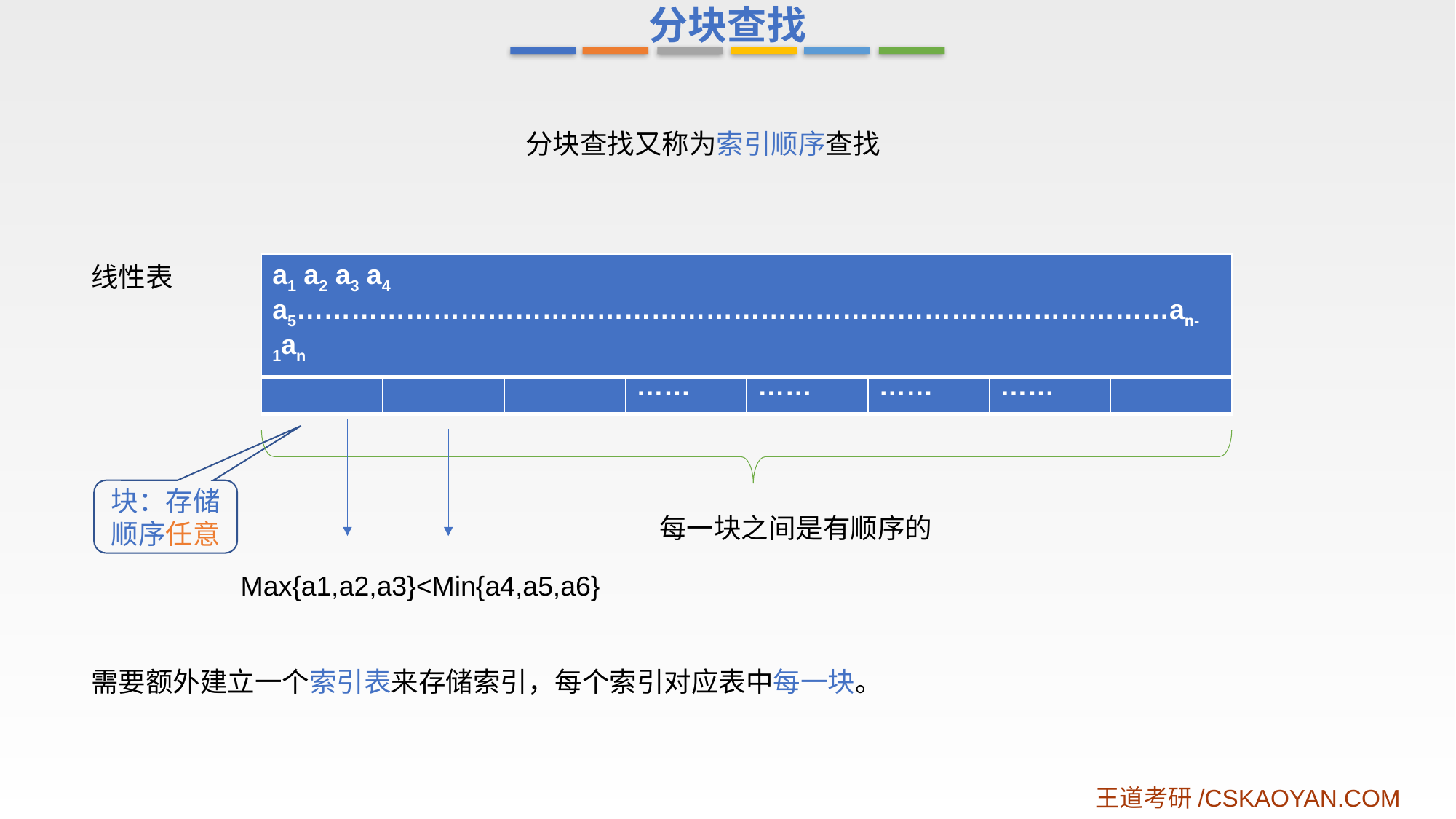

分块查找

分块查找又称为索引顺序查找
线性表
| a1 a2 a3 a4 a5……………………………………………………………………………………an-1an |
| --- |
|  |  |  | …… | …… | …… | …… |  |
| --- | --- | --- | --- | --- | --- | --- | --- |
块：存储顺序任意
每一块之间是有顺序的
Max{a1,a2,a3}<Min{a4,a5,a6}
需要额外建立一个索引表来存储索引，每个索引对应表中每一块。
王道考研/CSKAOYAN.COM